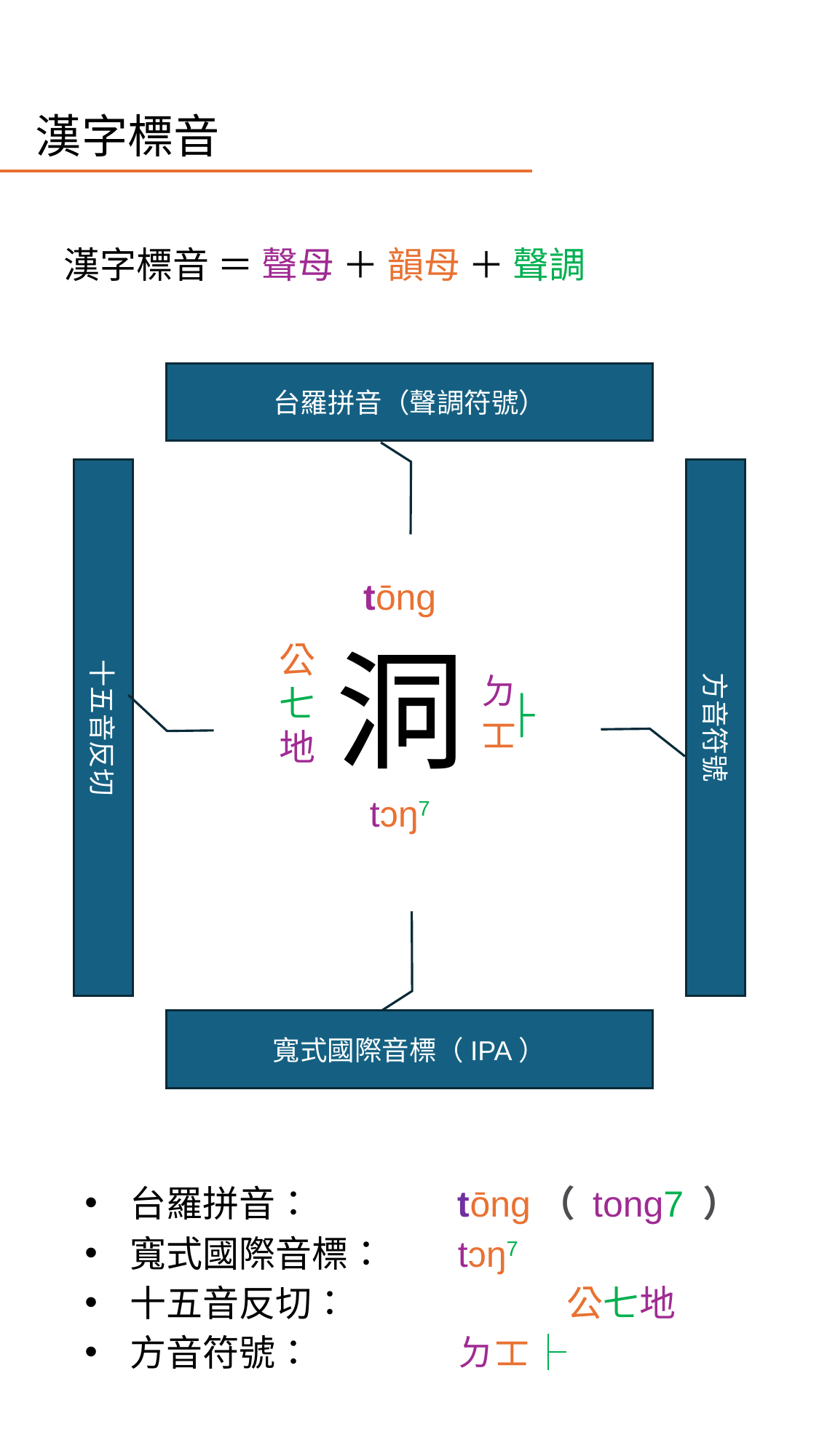

# 漢字標音
漢字標音 ＝ 聲母 ＋ 韻母 ＋ 聲調
台羅拼音（聲調符號）
方音符號
十五音反切
 tōng
洞
公
七
地
ㄉㆲ
├
tɔŋ7
寬式國際音標（IPA）
台羅拼音：		tōng（ tong7 ）
寬式國際音標：	tɔŋ7
十五音反切：		公七地
方音符號： 		ㄉㆲ├